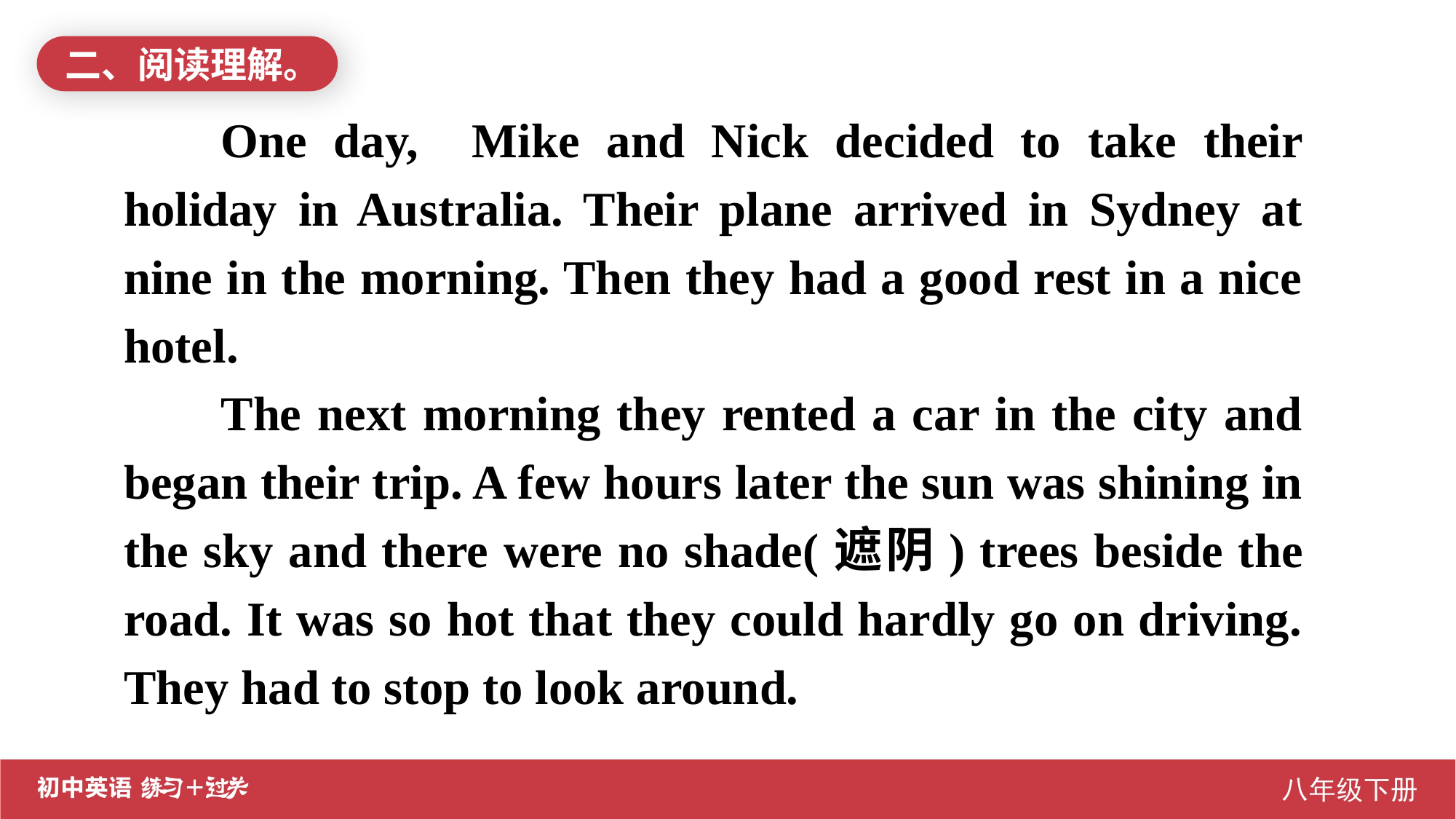

二、阅读理解。
One day,  Mike and Nick decided to take their holiday in Australia. Their plane arrived in Sydney at nine in the morning. Then they had a good rest in a nice hotel.
The next morning they rented a car in the city and began their trip. A few hours later the sun was shining in the sky and there were no shade(遮阴) trees beside the road. It was so hot that they could hardly go on driving. They had to stop to look around.